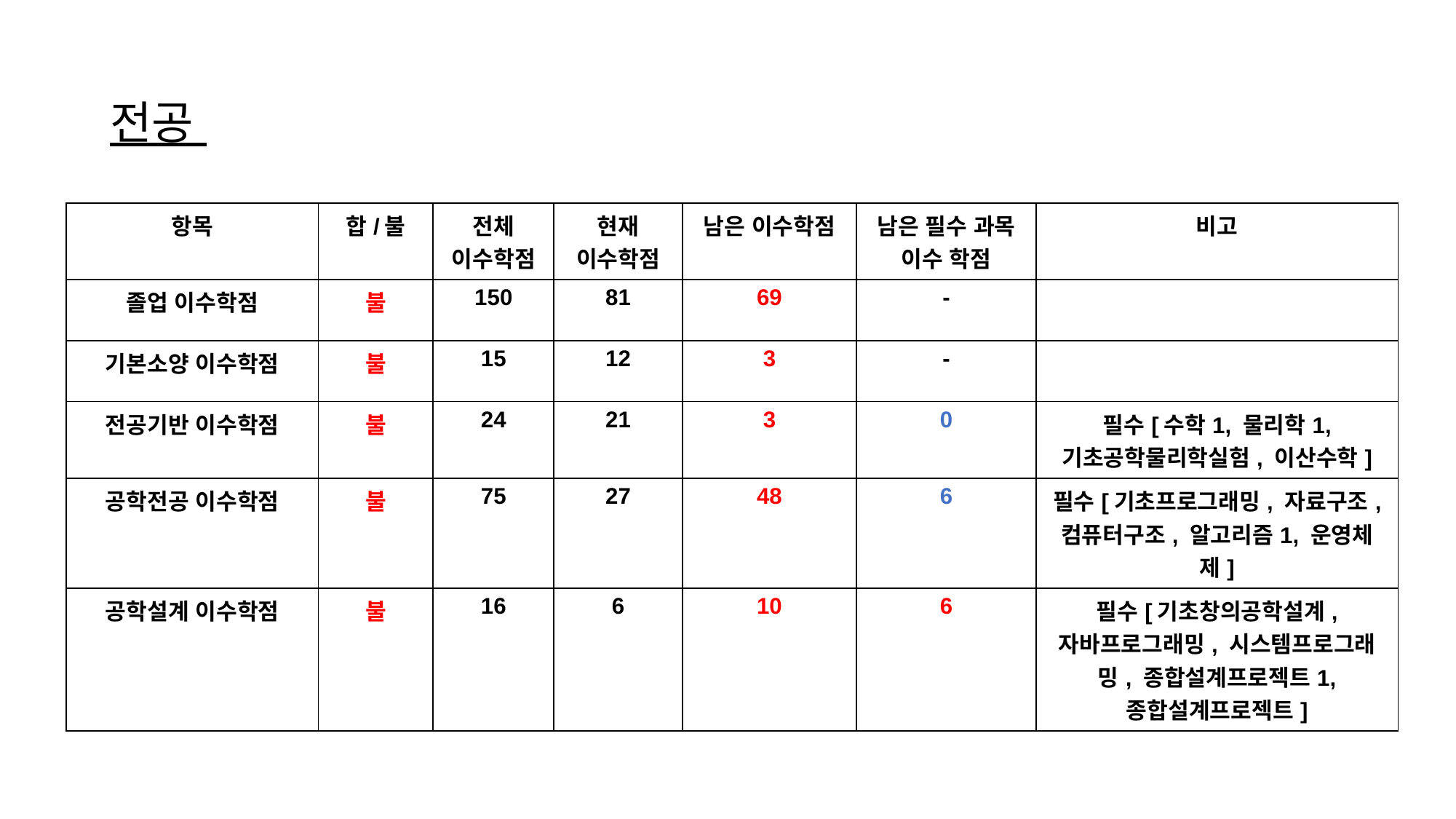

전공
| 항목 | 합/불 | 전체 이수학점 | 현재 이수학점 | 남은 이수학점 | 남은 필수 과목 이수 학점 | 비고 |
| --- | --- | --- | --- | --- | --- | --- |
| 졸업 이수학점 | 불 | 150 | 81 | 69 | - |  |
| 기본소양 이수학점 | 불 | 15 | 12 | 3 | - |  |
| 전공기반 이수학점 | 불 | 24 | 21 | 3 | 0 | 필수[수학1, 물리학1, 기초공학물리학실험, 이산수학] |
| 공학전공 이수학점 | 불 | 75 | 27 | 48 | 6 | 필수[기초프로그래밍, 자료구조, 컴퓨터구조, 알고리즘1, 운영체제] |
| 공학설계 이수학점 | 불 | 16 | 6 | 10 | 6 | 필수[기초창의공학설계, 자바프로그래밍, 시스템프로그래밍, 종합설계프로젝트1, 종합설계프로젝트] |